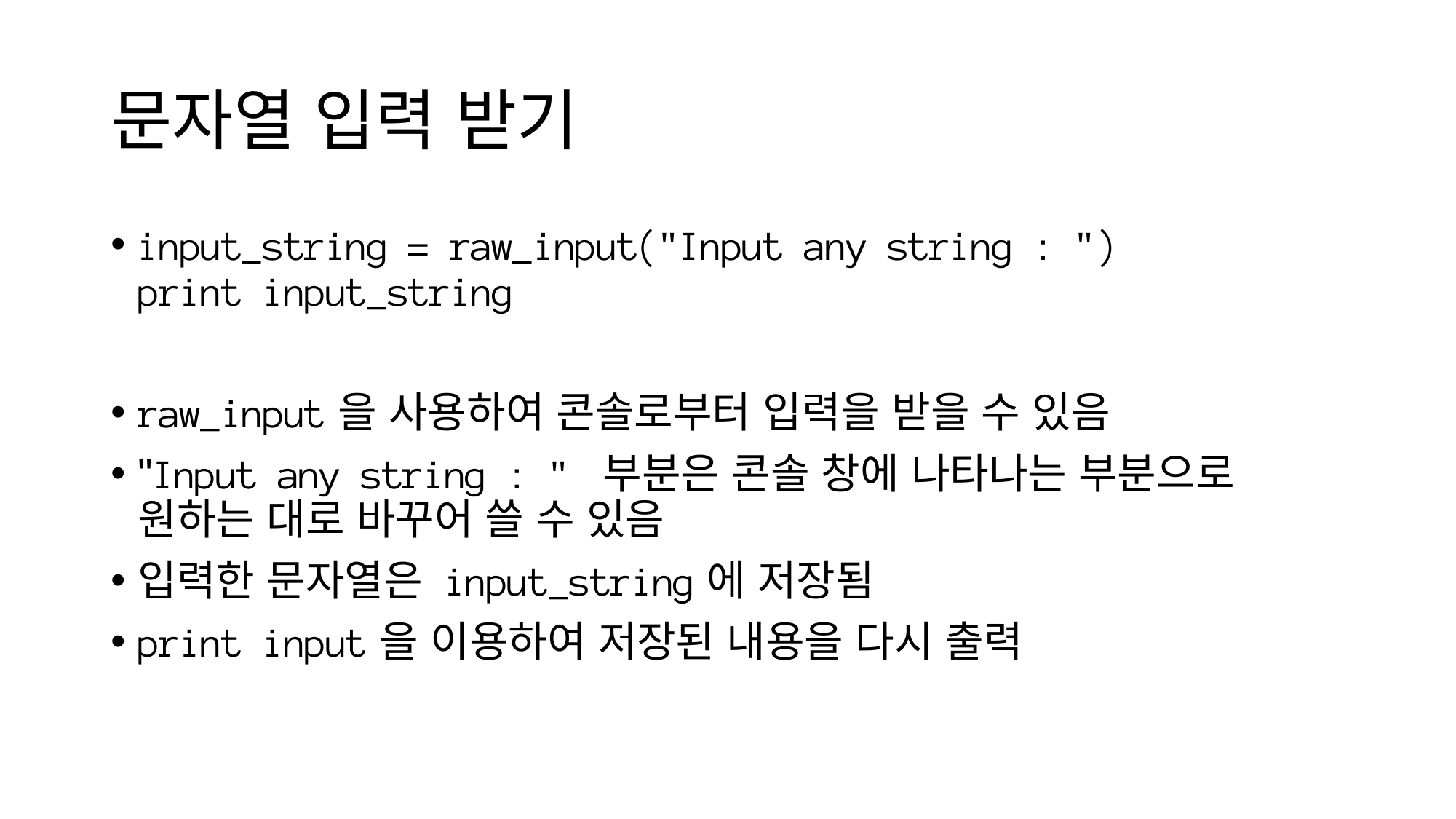

# 문자열 입력 받기
input_string = raw_input("Input any string : ")
print input_string

raw_input을 사용하여 콘솔로부터 입력을 받을 수 있음
"Input any string : " 부분은 콘솔 창에 나타나는 부분으로 원하는 대로 바꾸어 쓸 수 있음
입력한 문자열은 input_string에 저장됨
print input을 이용하여 저장된 내용을 다시 출력